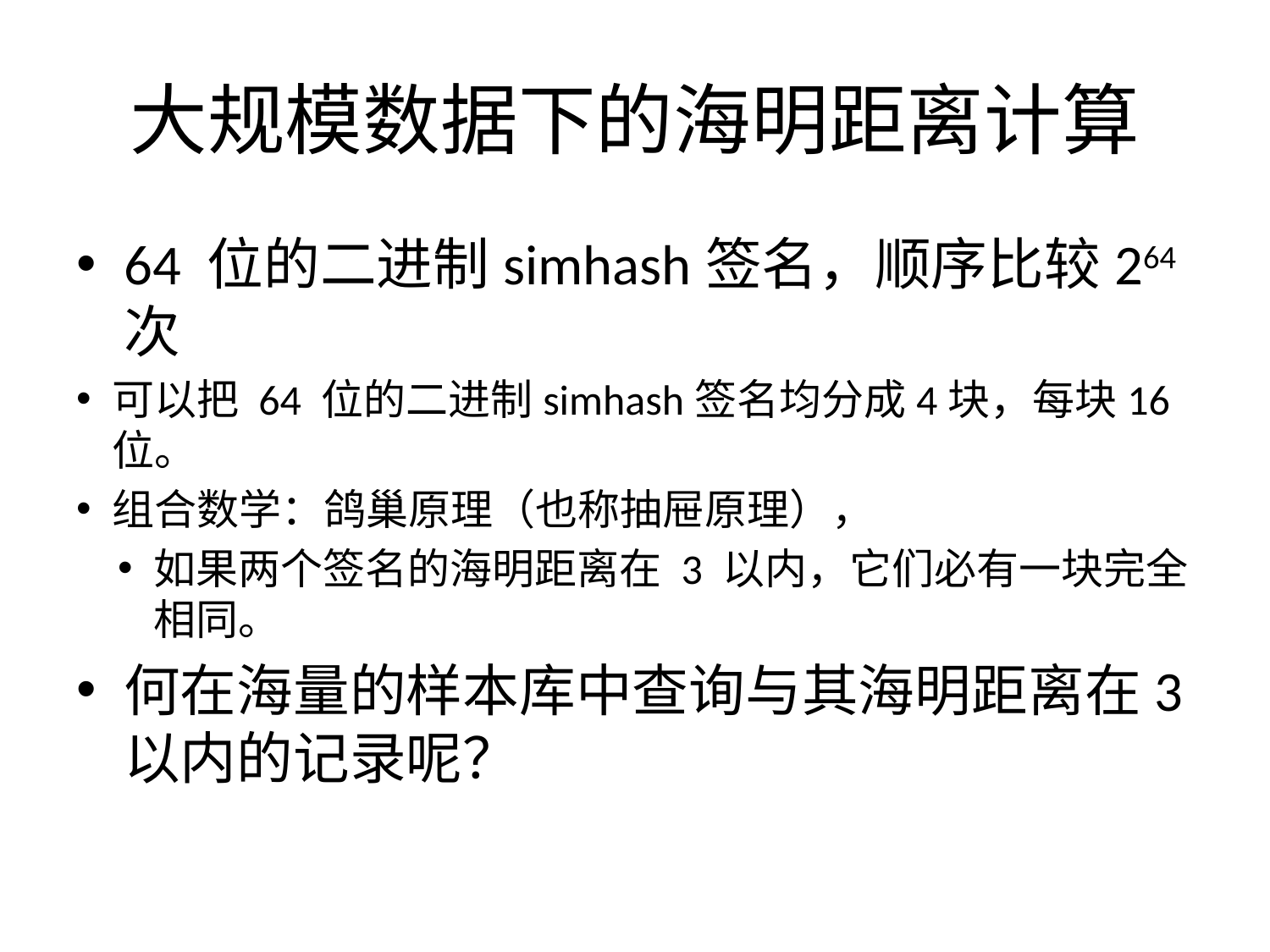

# 大规模数据下的海明距离计算
64 位的二进制simhash签名，顺序比较264次
可以把 64 位的二进制simhash签名均分成4块，每块16位。
组合数学：鸽巢原理（也称抽屉原理），
如果两个签名的海明距离在 3 以内，它们必有一块完全相同。
何在海量的样本库中查询与其海明距离在3以内的记录呢？